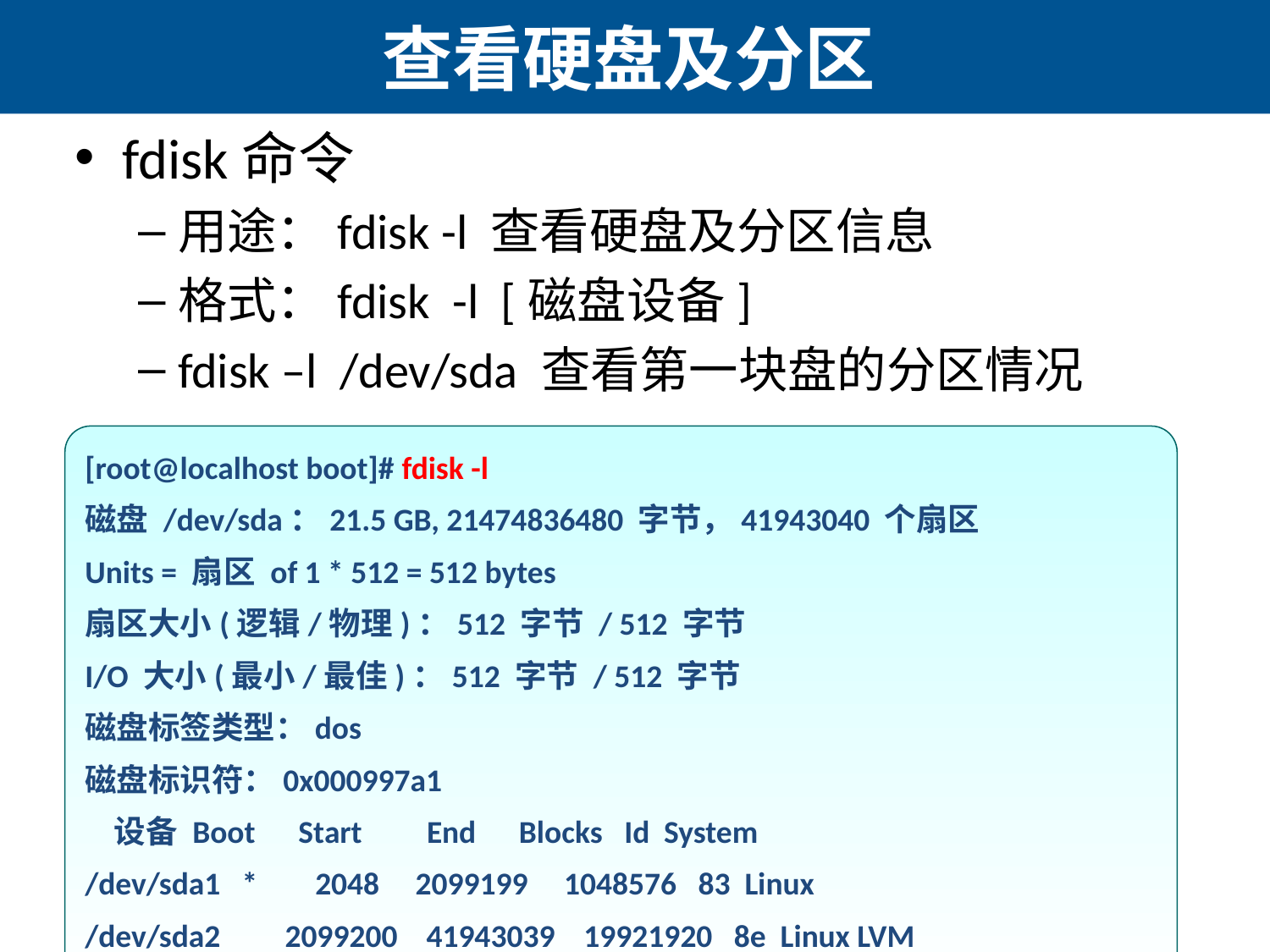

# 查看硬盘及分区
fdisk命令
用途：fdisk -l 查看硬盘及分区信息
格式：fdisk  -l  [磁盘设备]
fdisk –l  /dev/sda 查看第一块盘的分区情况

[root@localhost boot]# fdisk -l
磁盘 /dev/sda：21.5 GB, 21474836480 字节，41943040 个扇区
Units = 扇区 of 1 * 512 = 512 bytes
扇区大小(逻辑/物理)：512 字节 / 512 字节
I/O 大小(最小/最佳)：512 字节 / 512 字节
磁盘标签类型：dos
磁盘标识符：0x000997a1
   设备 Boot      Start         End      Blocks   Id  System
/dev/sda1   *        2048     2099199     1048576   83  Linux
/dev/sda2         2099200    41943039    19921920   8e  Linux LVM